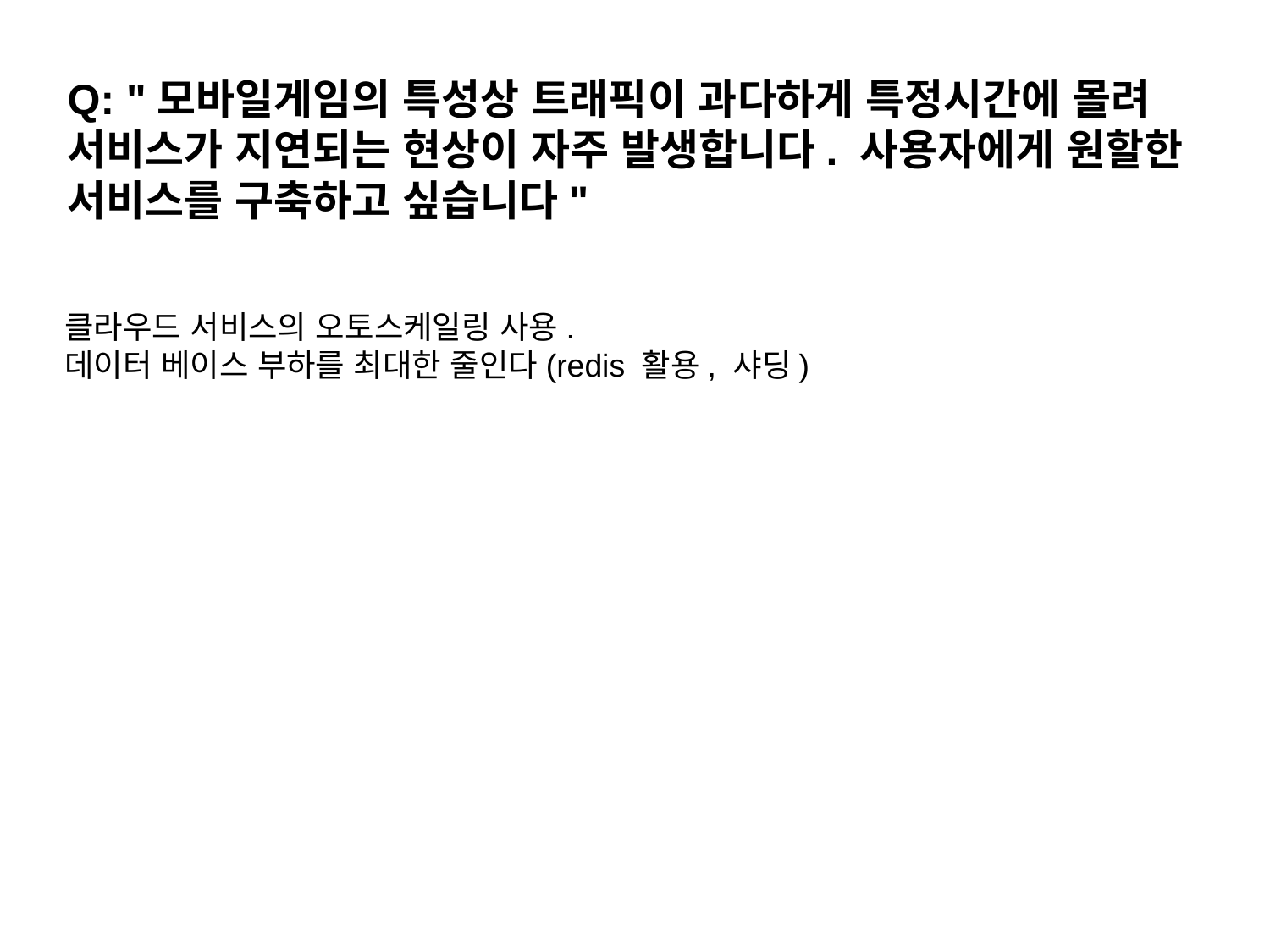

Q: "모바일게임의 특성상 트래픽이 과다하게 특정시간에 몰려 서비스가 지연되는 현상이 자주 발생합니다. 사용자에게 원할한 서비스를 구축하고 싶습니다"
클라우드 서비스의 오토스케일링 사용.
데이터 베이스 부하를 최대한 줄인다(redis 활용, 샤딩)